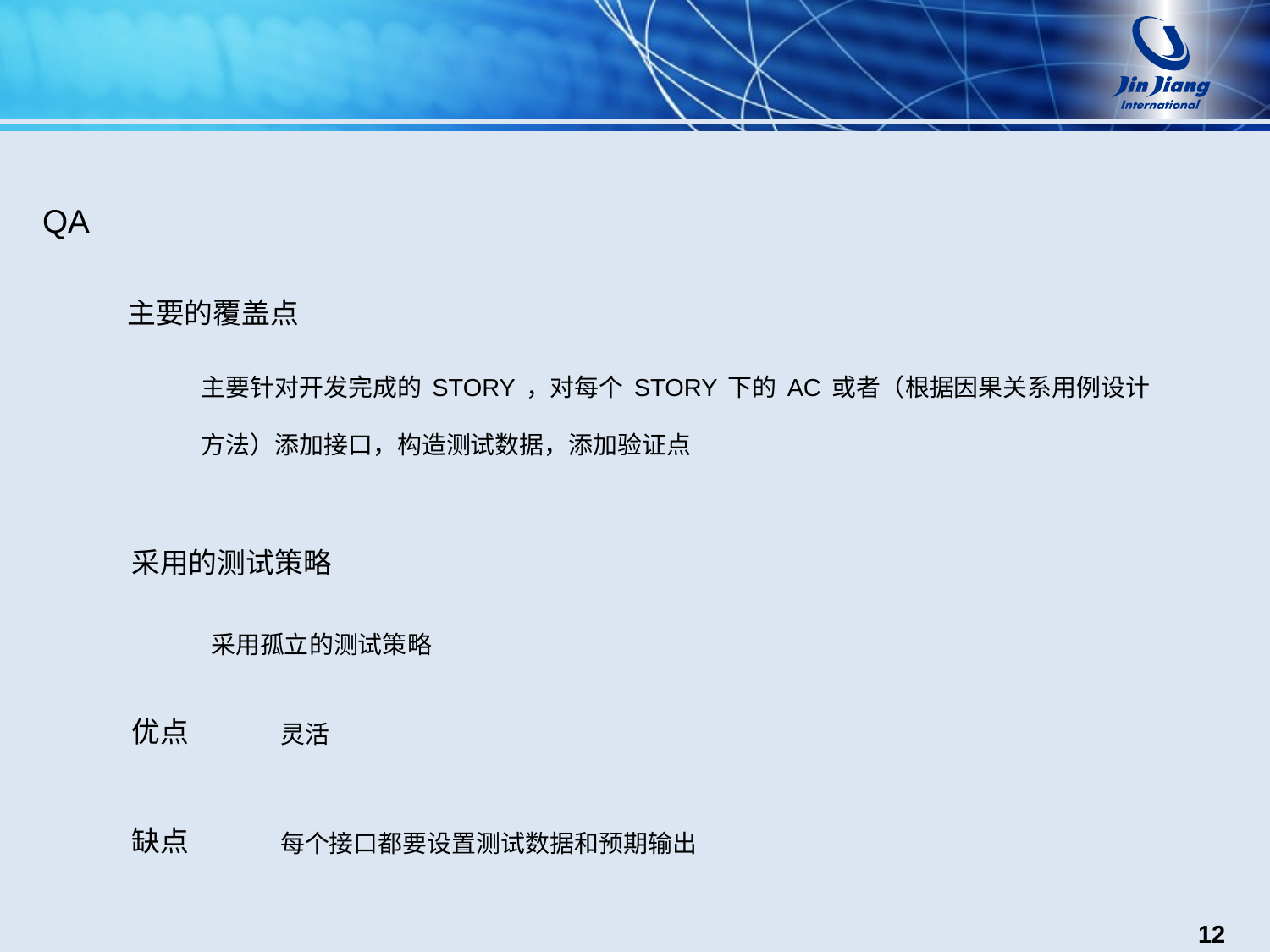

#
QA
主要的覆盖点
主要针对开发完成的STORY，对每个STORY下的AC或者（根据因果关系用例设计方法）添加接口，构造测试数据，添加验证点
采用的测试策略
采用孤立的测试策略
优点
灵活
缺点
每个接口都要设置测试数据和预期输出
12